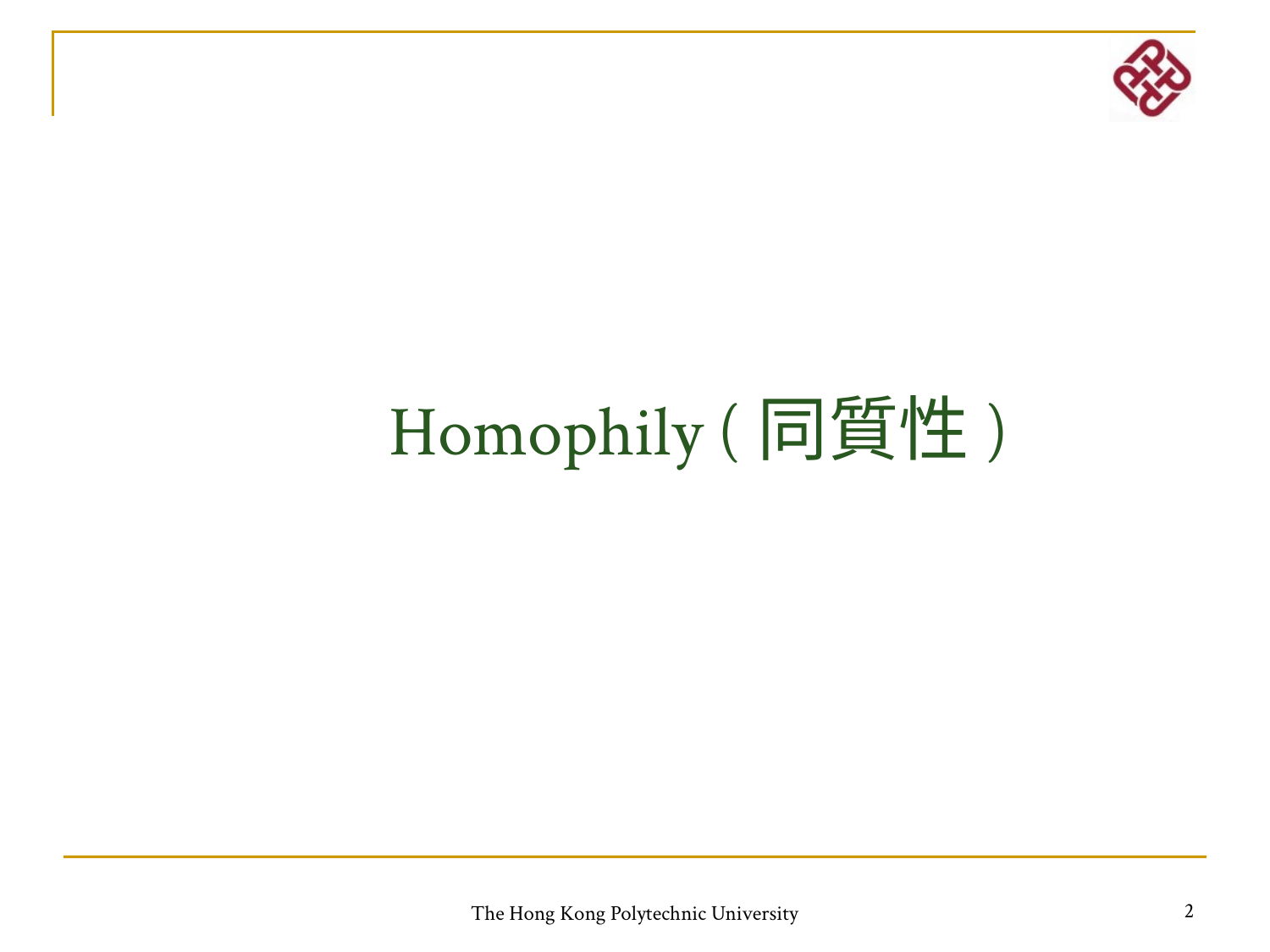

Homophily (同質性)

2
The Hong Kong Polytechnic University